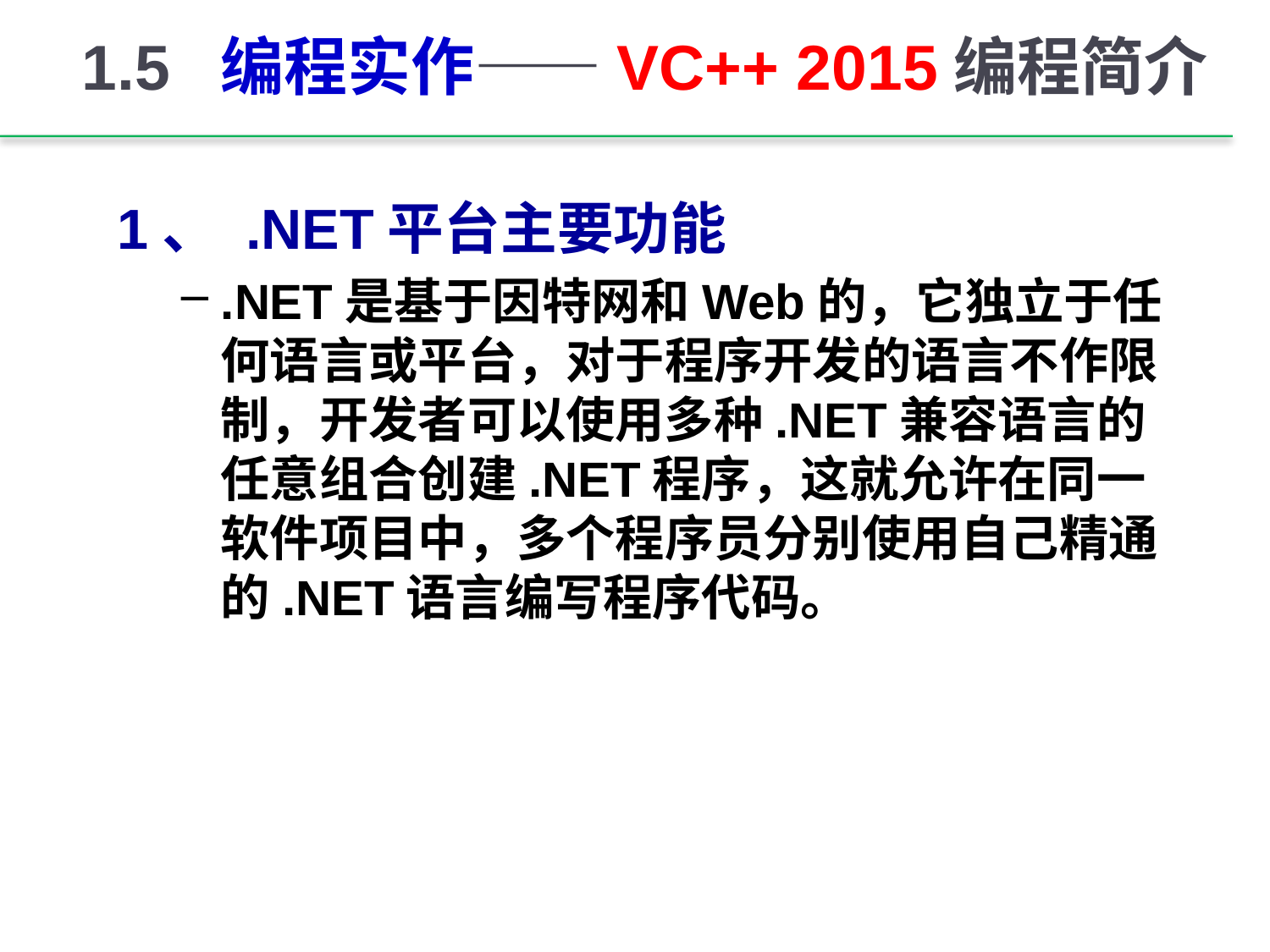

# 1.5  编程实作——VC++ 2015编程简介
1、 .NET平台主要功能
.NET是基于因特网和Web的，它独立于任何语言或平台，对于程序开发的语言不作限制，开发者可以使用多种.NET兼容语言的任意组合创建.NET程序，这就允许在同一软件项目中，多个程序员分别使用自己精通的.NET语言编写程序代码。